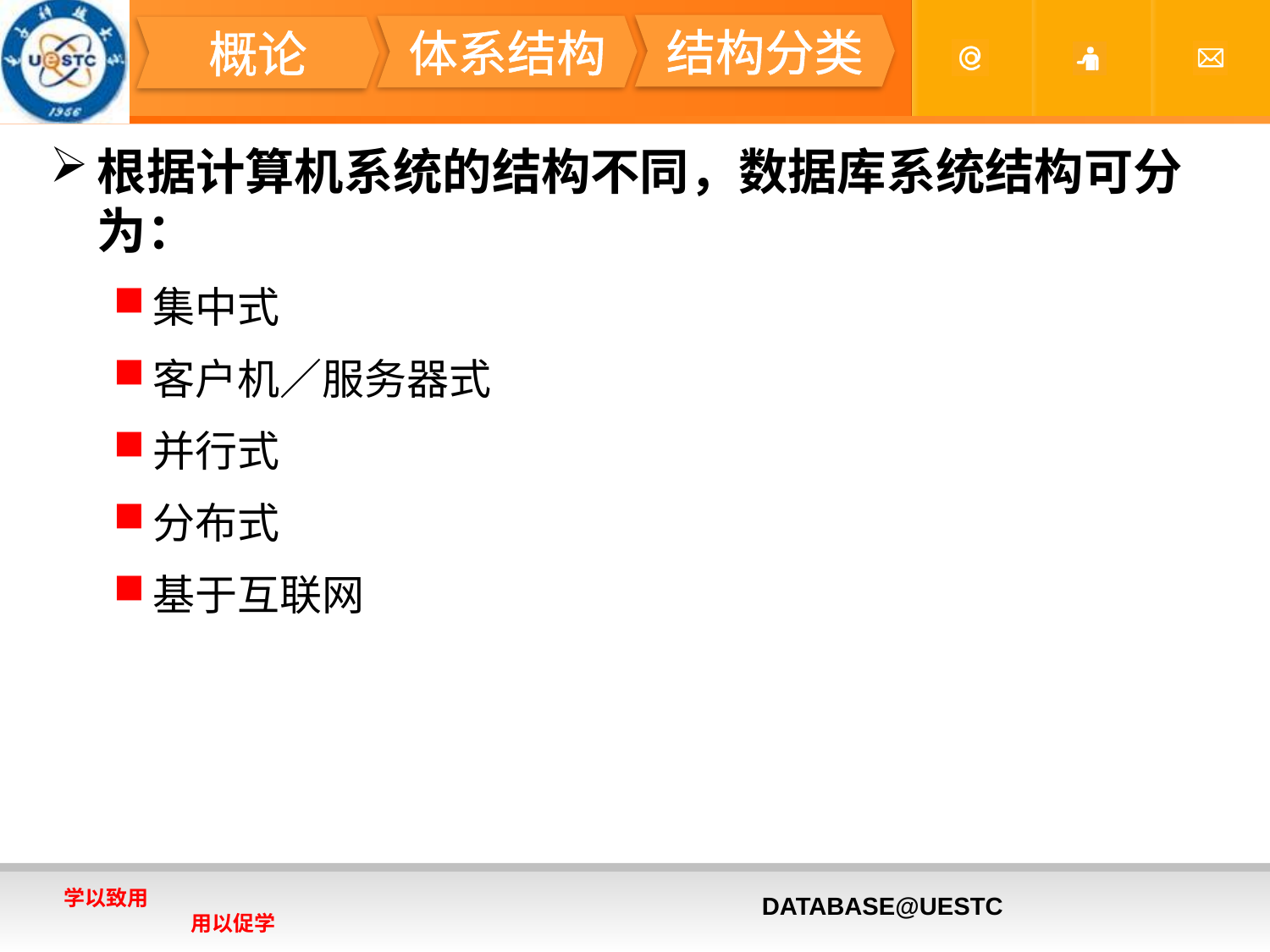

#
结构分类
体系结构
概论
根据计算机系统的结构不同，数据库系统结构可分为：
集中式
客户机／服务器式
并行式
分布式
基于互联网